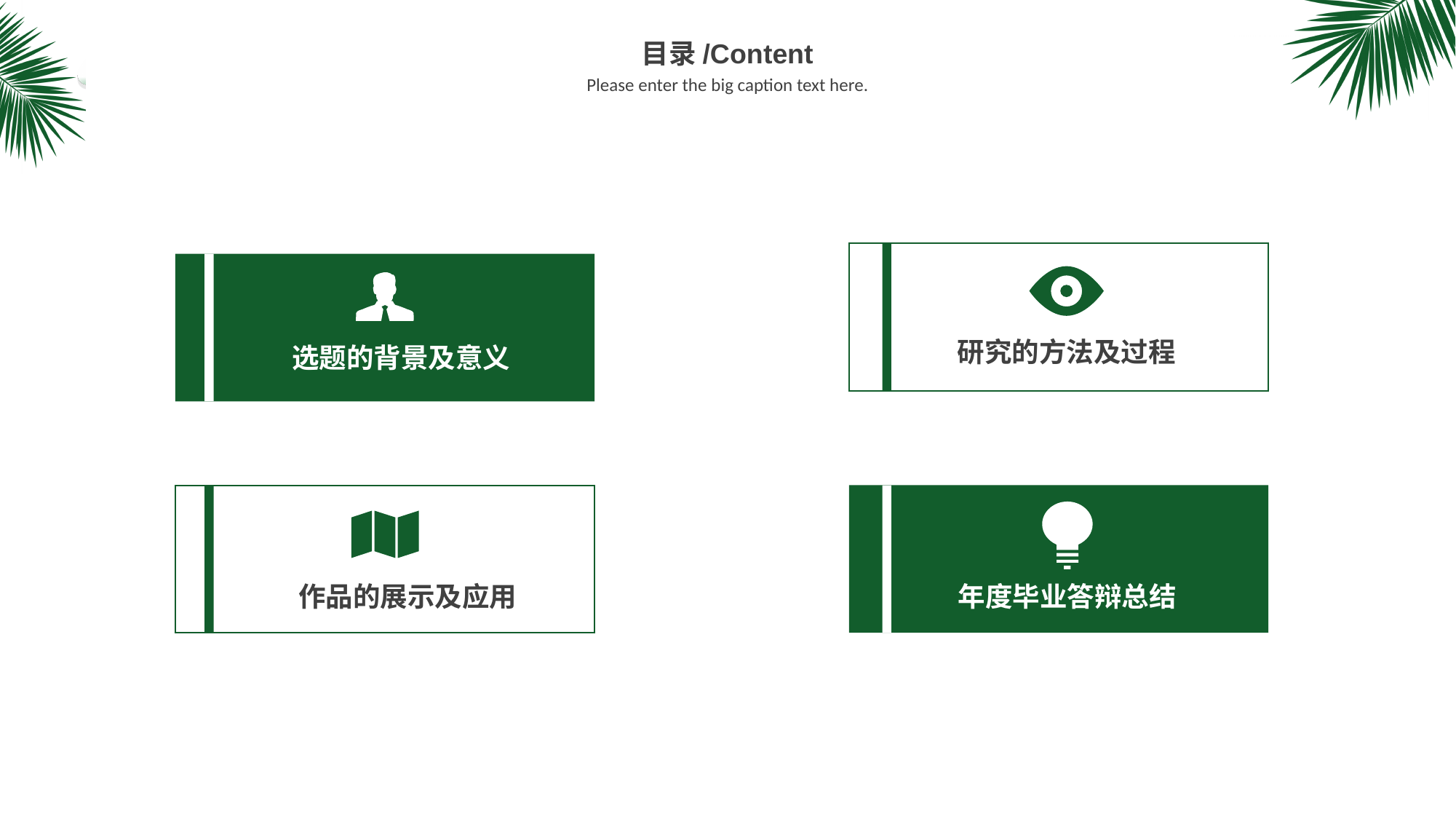

目录/Content
Please enter the big caption text here.

研究的方法及过程
选题的背景及意义

 作品的展示及应用
年度毕业答辩总结